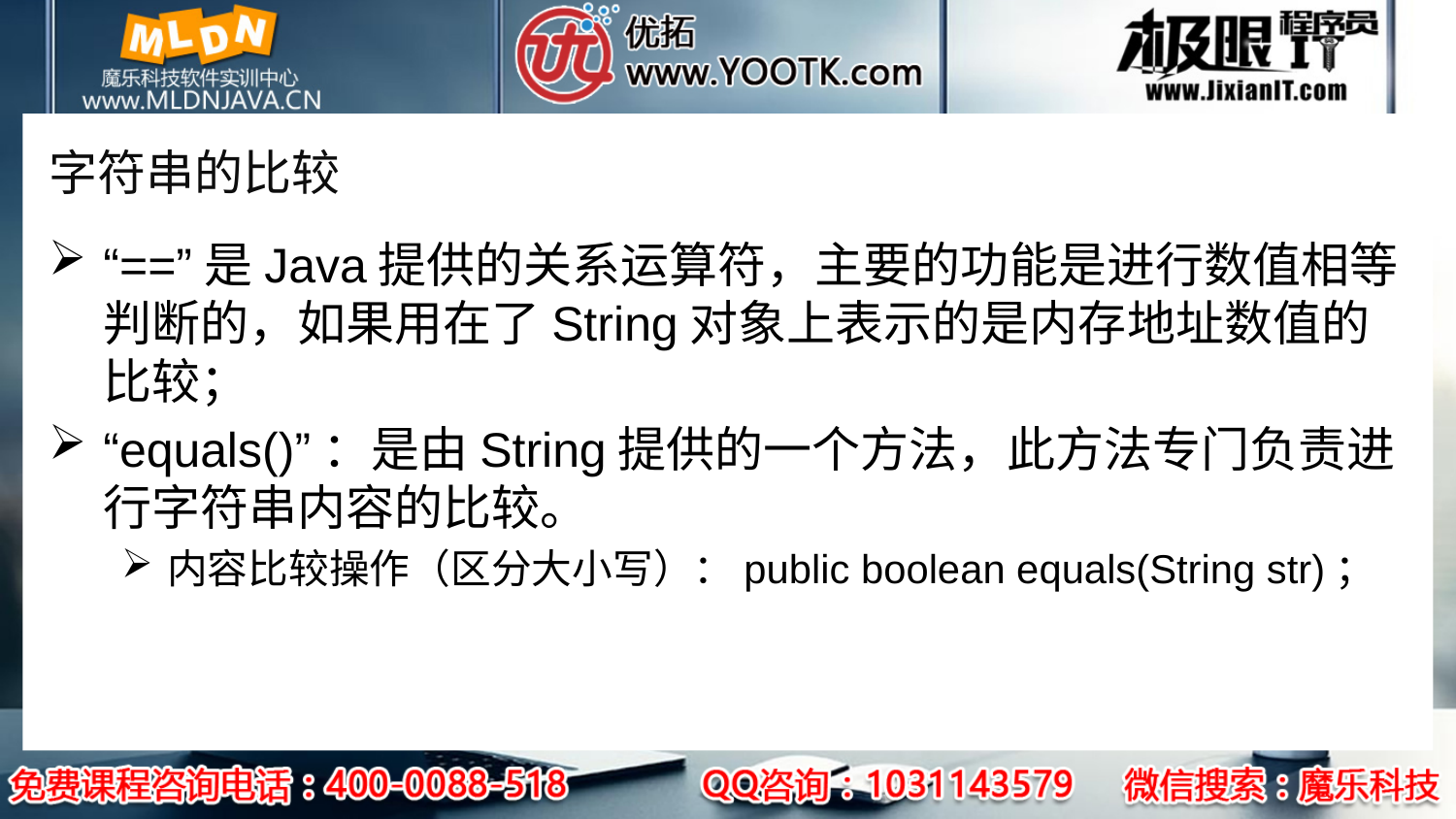

# 字符串的比较
“==”是Java提供的关系运算符，主要的功能是进行数值相等判断的，如果用在了String对象上表示的是内存地址数值的比较；
“equals()”：是由String提供的一个方法，此方法专门负责进行字符串内容的比较。
内容比较操作（区分大小写）：public boolean equals(String str)；